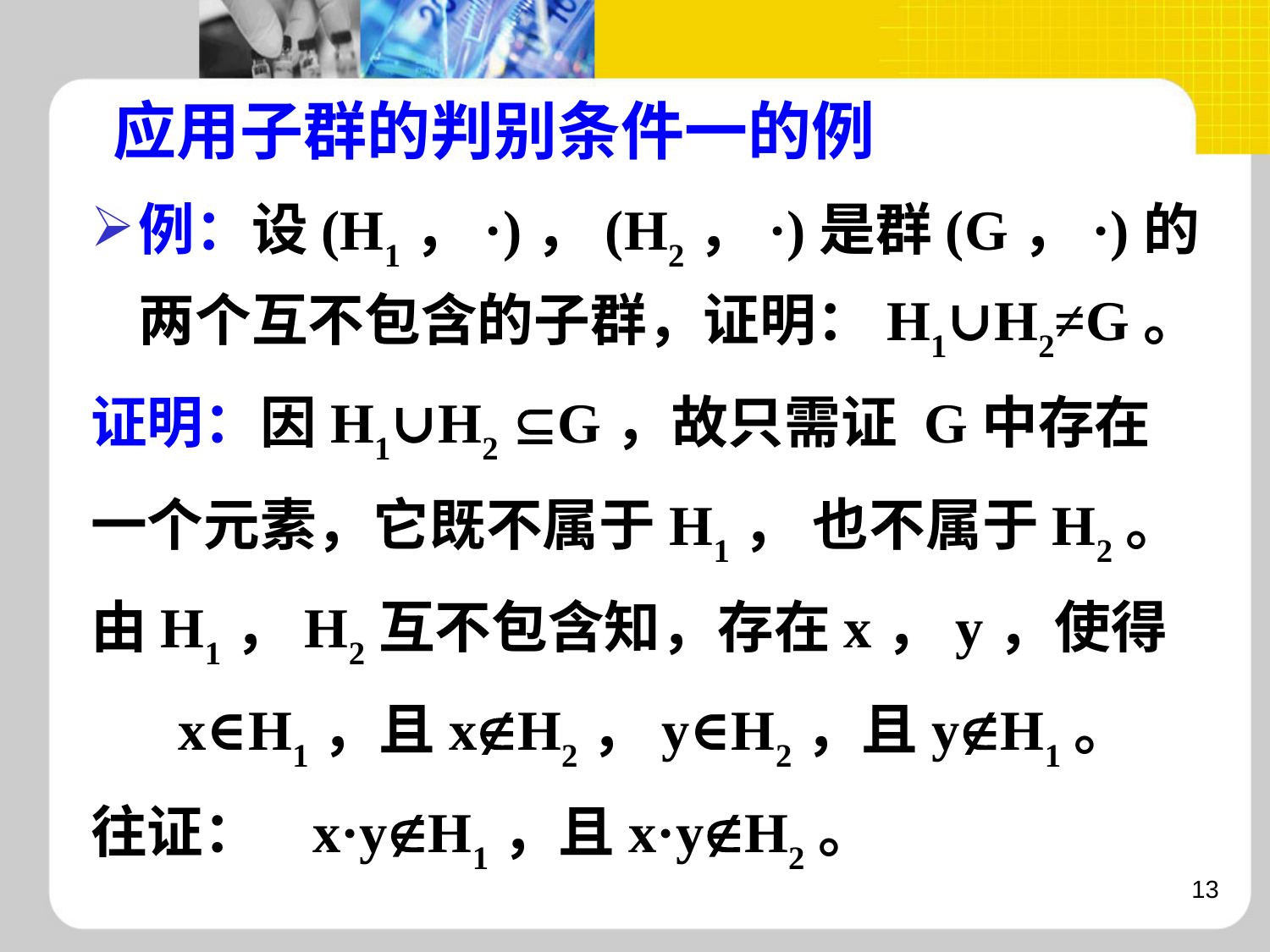

# 应用子群的判别条件一的例
例：设(H1，·)，(H2，·)是群(G，·)的两个互不包含的子群，证明：H1∪H2≠G。
证明：因H1∪H2 ⊆G，故只需证 G中存在
一个元素，它既不属于H1， 也不属于H2。
由H1，H2互不包含知，存在x，y，使得
x∈H1，且x∉H2，y∈H2，且y∉H1。
往证：   x·y∉H1，且x·y∉H2。

13